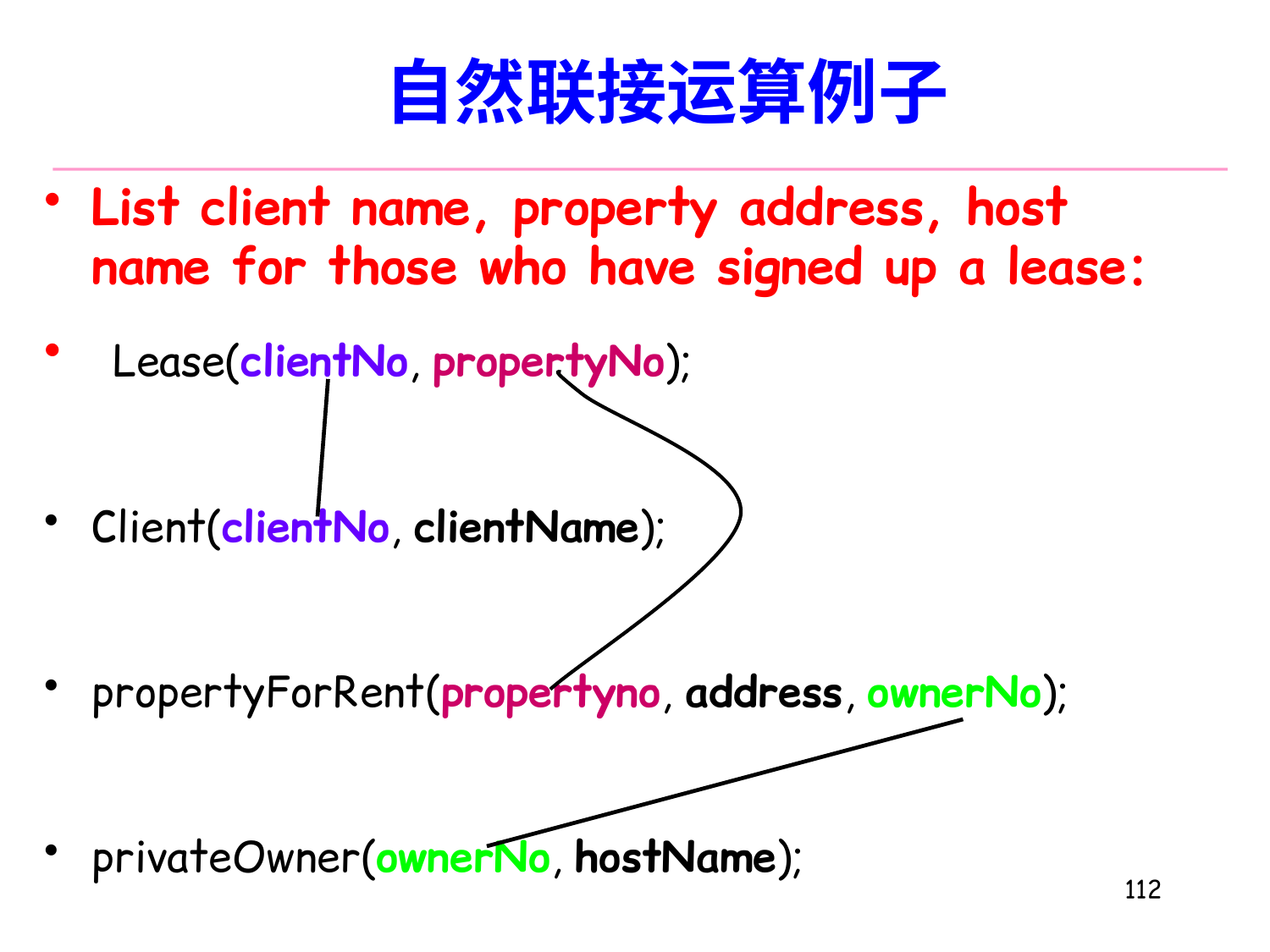

# 自然联接运算例子
List client name, property address, host name for those who have signed up a lease:

 Lease(clientNo, propertyNo);

Client(clientNo, clientName);

propertyForRent(propertyno, address, ownerNo);

privateOwner(ownerNo, hostName);

112